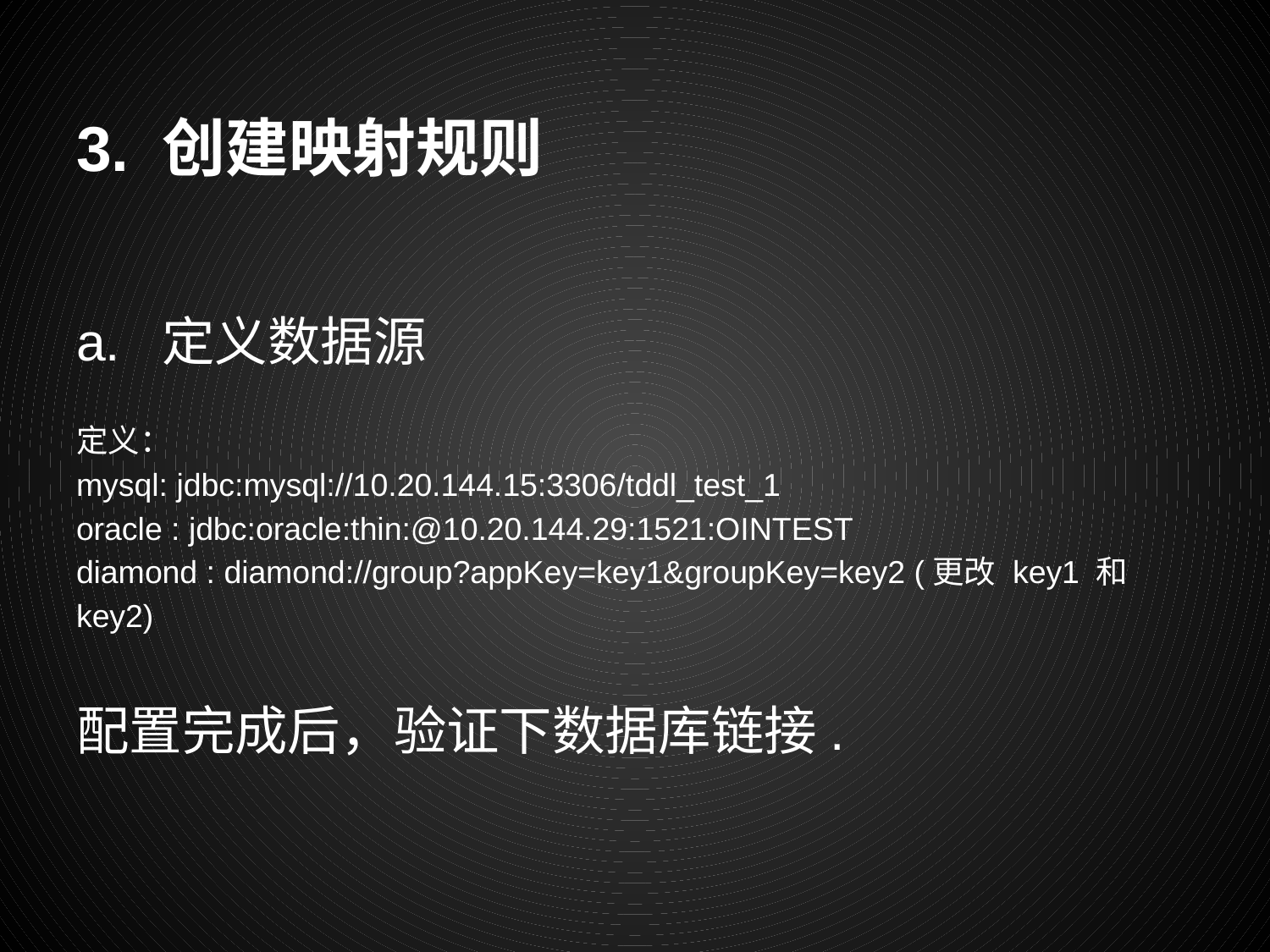

# 3. 创建映射规则

a.  定义数据源

定义：
mysql: jdbc:mysql://10.20.144.15:3306/tddl_test_1
oracle : jdbc:oracle:thin:@10.20.144.29:1521:OINTEST
diamond : diamond://group?appKey=key1&groupKey=key2 (更改 key1 和 key2)

配置完成后，验证下数据库链接.